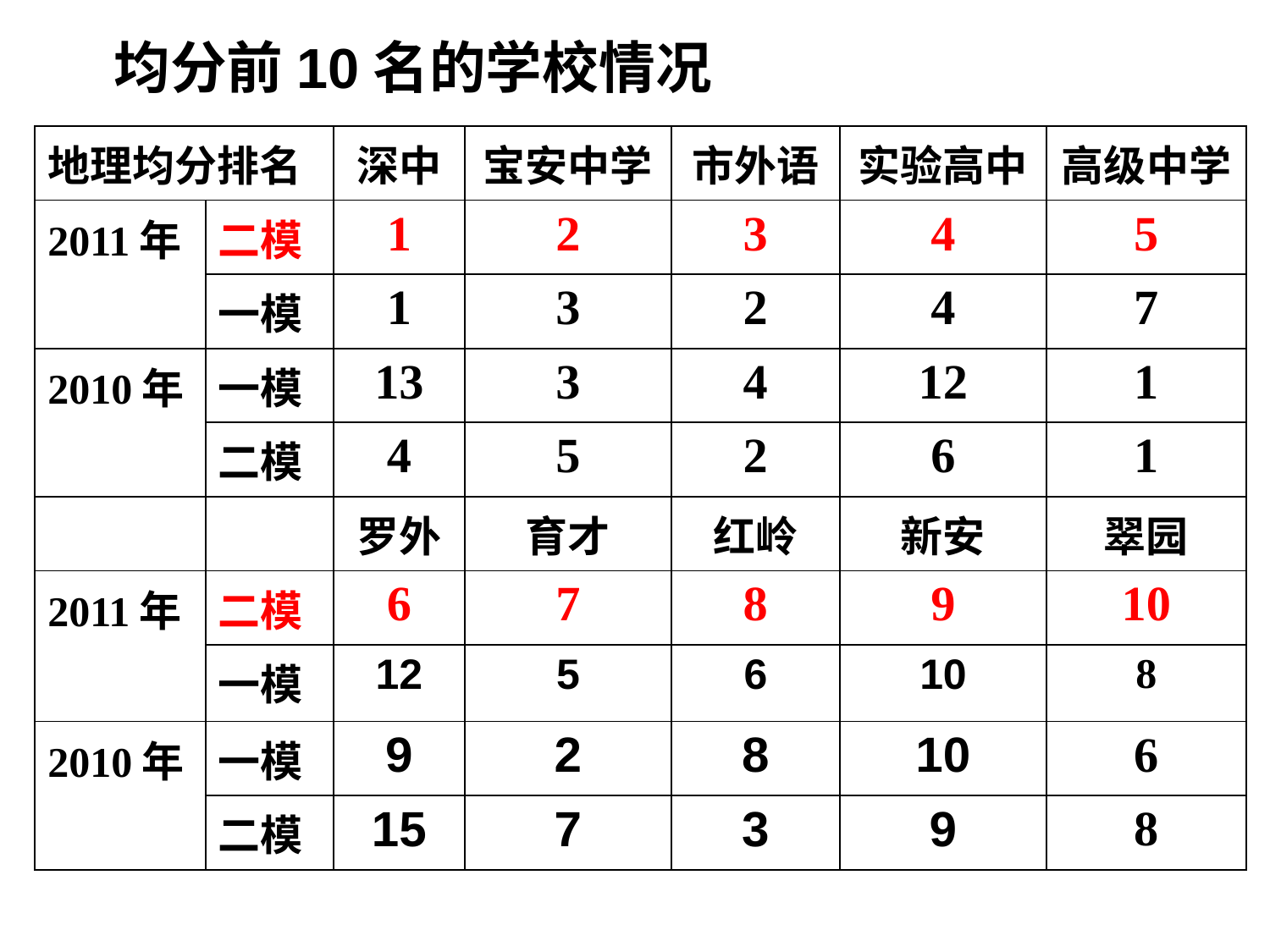

均分前10名的学校情况
| 地理均分排名 |  | 深中 | 宝安中学 | 市外语 | 实验高中 | 高级中学 |
| --- | --- | --- | --- | --- | --- | --- |
| 2011年 | 二模 | 1 | 2 | 3 | 4 | 5 |
|  | 一模 | 1 | 3 | 2 | 4 | 7 |
| 2010年 | 一模 | 13 | 3 | 4 | 12 | 1 |
|  | 二模 | 4 | 5 | 2 | 6 | 1 |
|  |  | 罗外 | 育才 | 红岭 | 新安 | 翠园 |
| 2011年 | 二模 | 6 | 7 | 8 | 9 | 10 |
|  | 一模 | 12 | 5 | 6 | 10 | 8 |
| 2010年 | 一模 | 9 | 2 | 8 | 10 | 6 |
|  | 二模 | 15 | 7 | 3 | 9 | 8 |